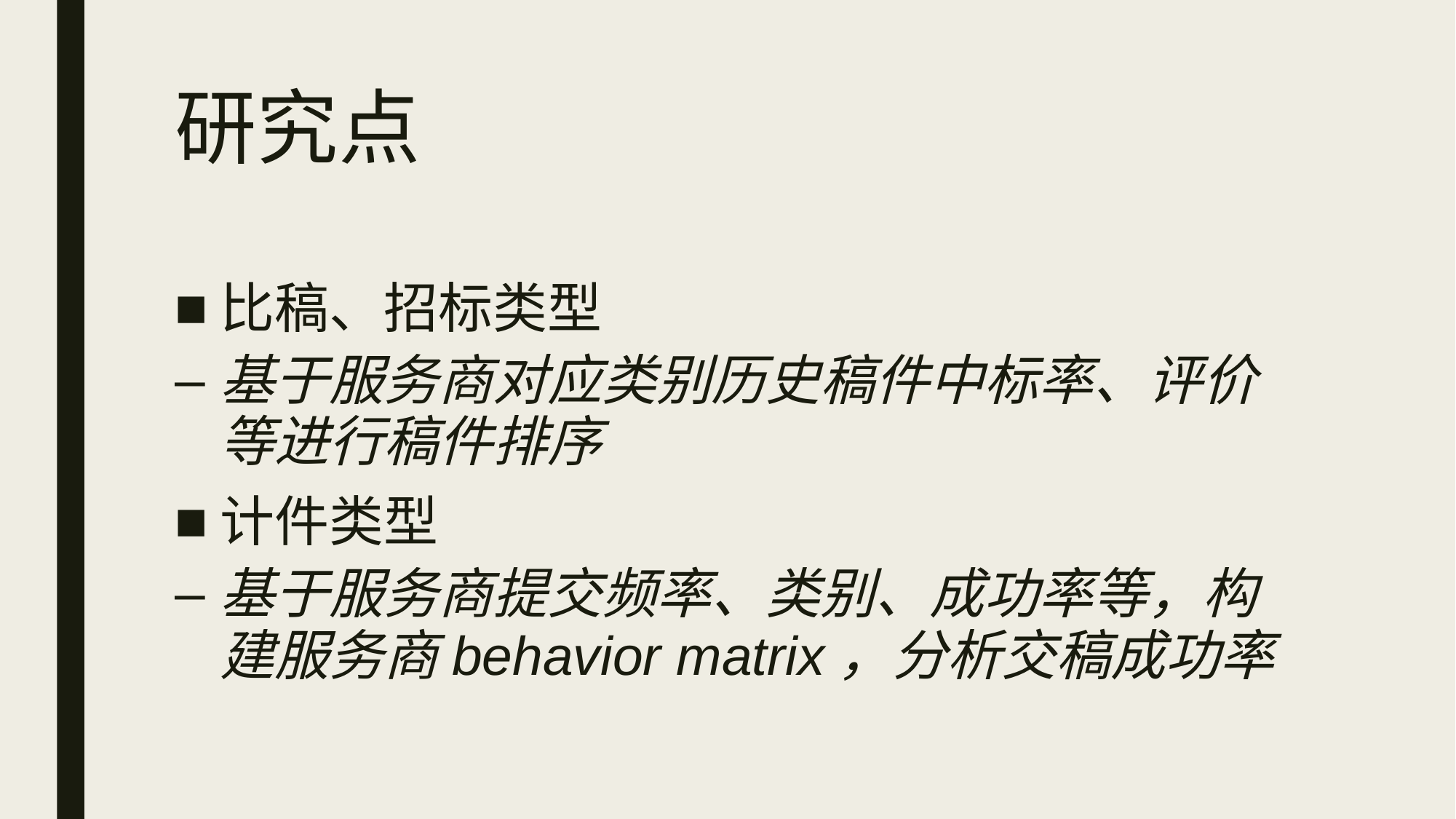

# 研究点
比稿、招标类型
基于服务商对应类别历史稿件中标率、评价等进行稿件排序
计件类型
基于服务商提交频率、类别、成功率等，构建服务商behavior matrix，分析交稿成功率